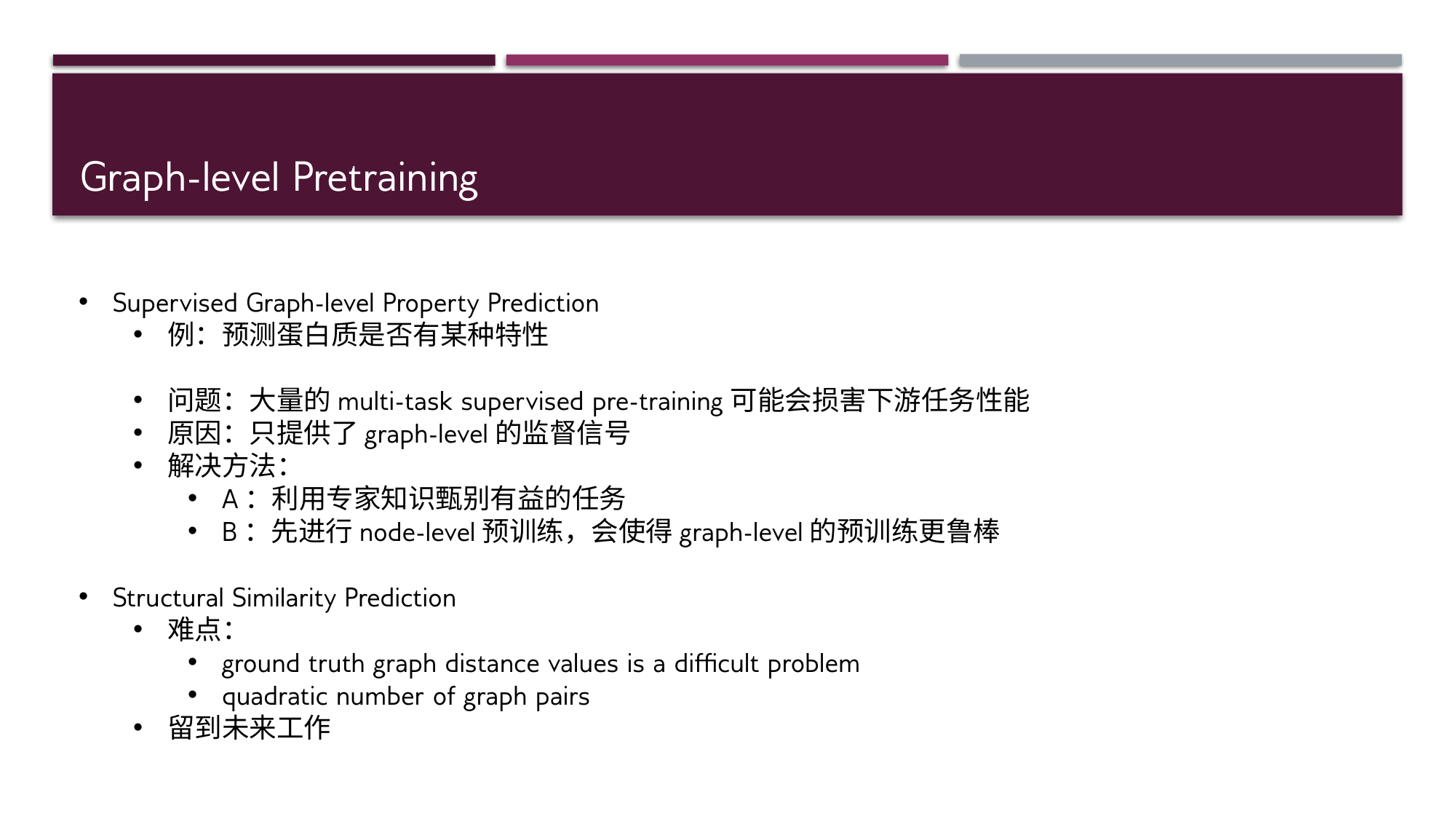

# Graph-level Pretraining
﻿Supervised Graph-level Property Prediction
例：预测蛋白质是否有某种特性

问题：大量的﻿multi-task supervised pre-training可能会损害下游任务性能
原因：只提供了graph-level的监督信号
解决方法：
A：利用专家知识甄别有益的任务
B：先进行node-level预训练，会使得graph-level的预训练更鲁棒

﻿Structural Similarity Prediction
难点：
﻿ground truth graph distance values is a difficult problem
﻿quadratic number of graph pairs
留到未来工作